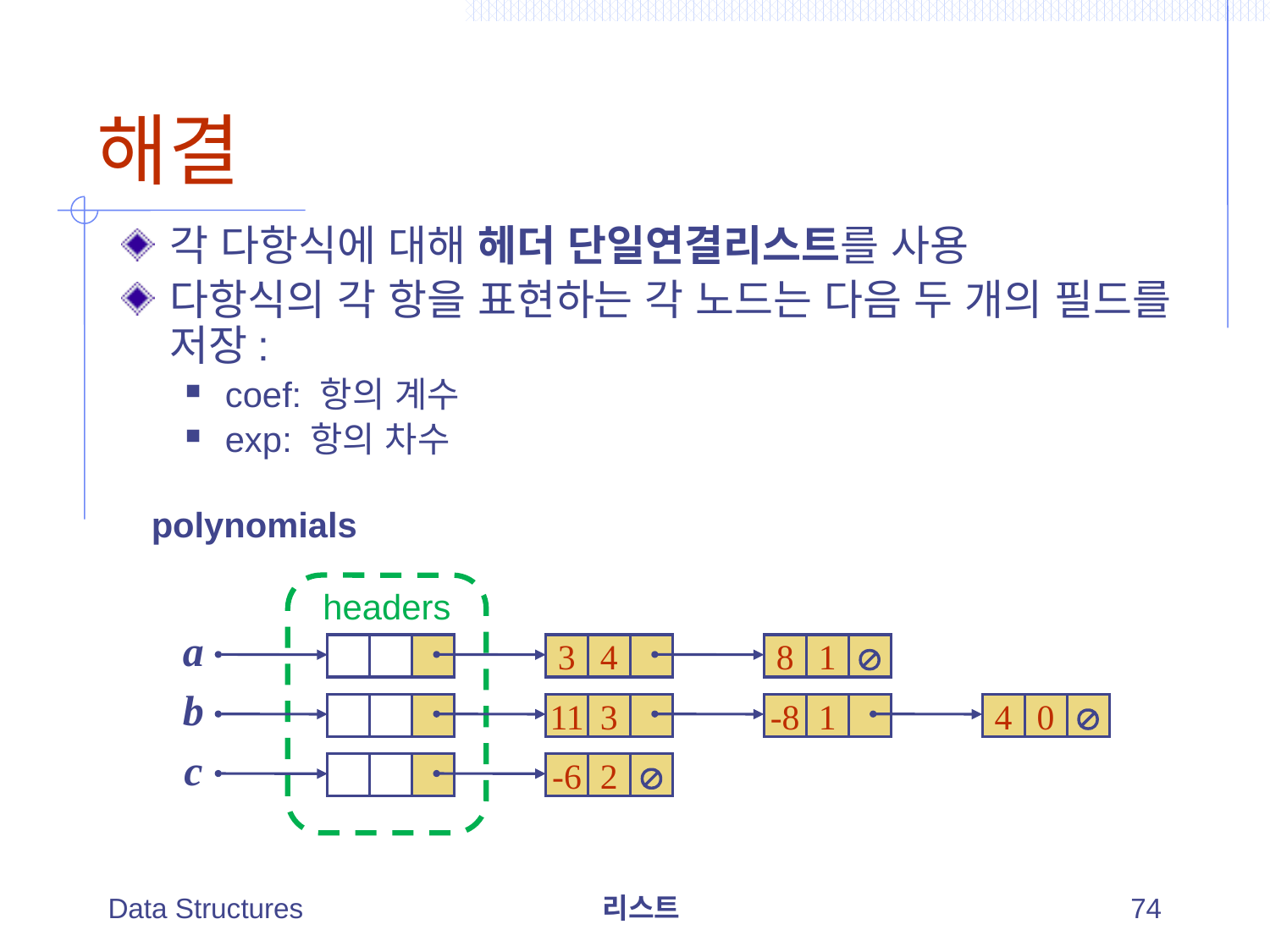

# 해결
각 다항식에 대해 헤더 단일연결리스트를 사용
다항식의 각 항을 표현하는 각 노드는 다음 두 개의 필드를 저장:
coef: 항의 계수
exp: 항의 차수
polynomials
headers
a

3
4

8
1
∅
b

11
3

-8
1

4
0
∅
c

-6
2
∅
Data Structures
리스트
74